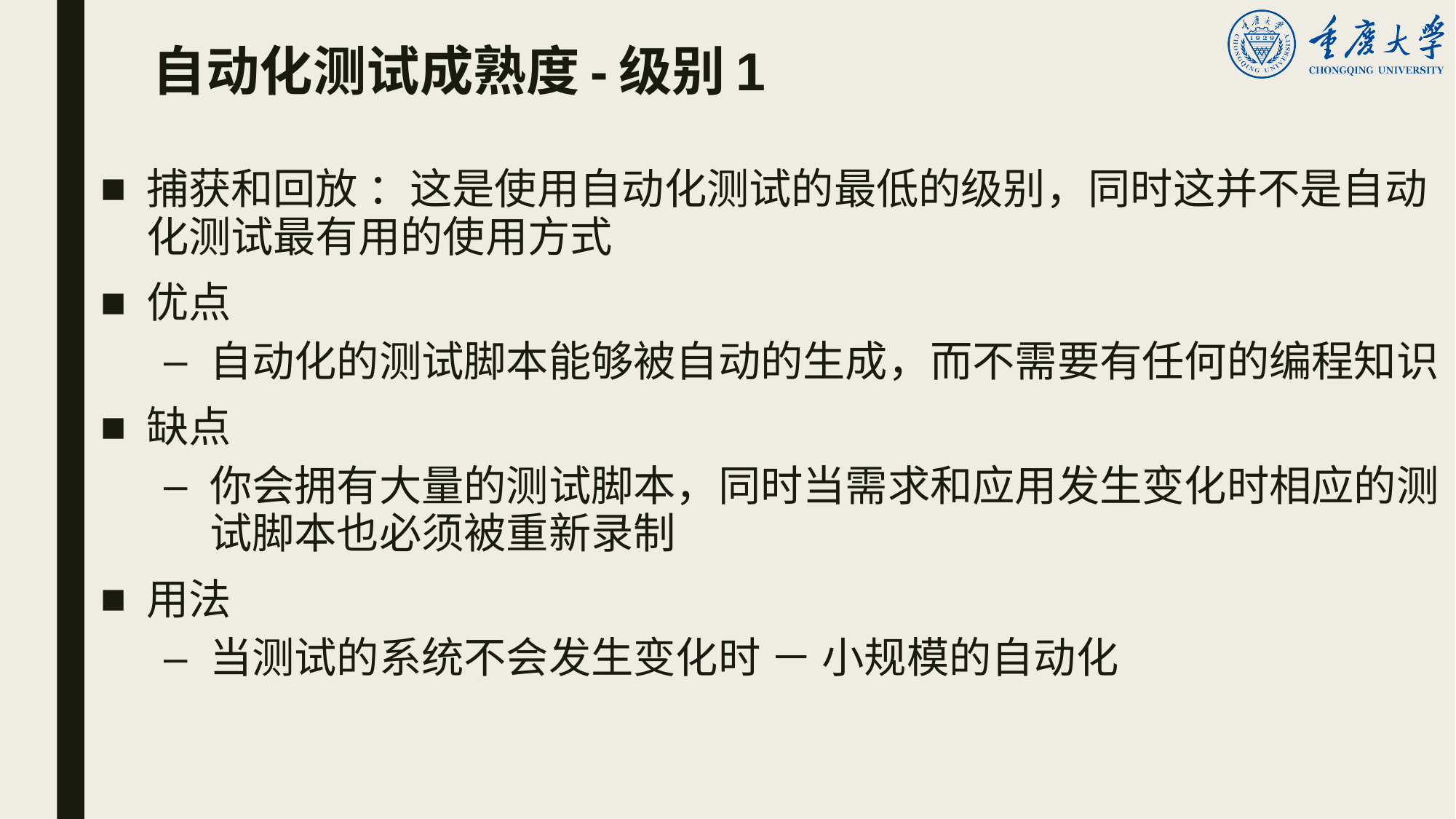

# 自动化测试成熟度-级别1
捕获和回放 ：这是使用自动化测试的最低的级别，同时这并不是自动化测试最有用的使用方式
优点
自动化的测试脚本能够被自动的生成，而不需要有任何的编程知识
缺点
你会拥有大量的测试脚本，同时当需求和应用发生变化时相应的测试脚本也必须被重新录制
用法
当测试的系统不会发生变化时 － 小规模的自动化